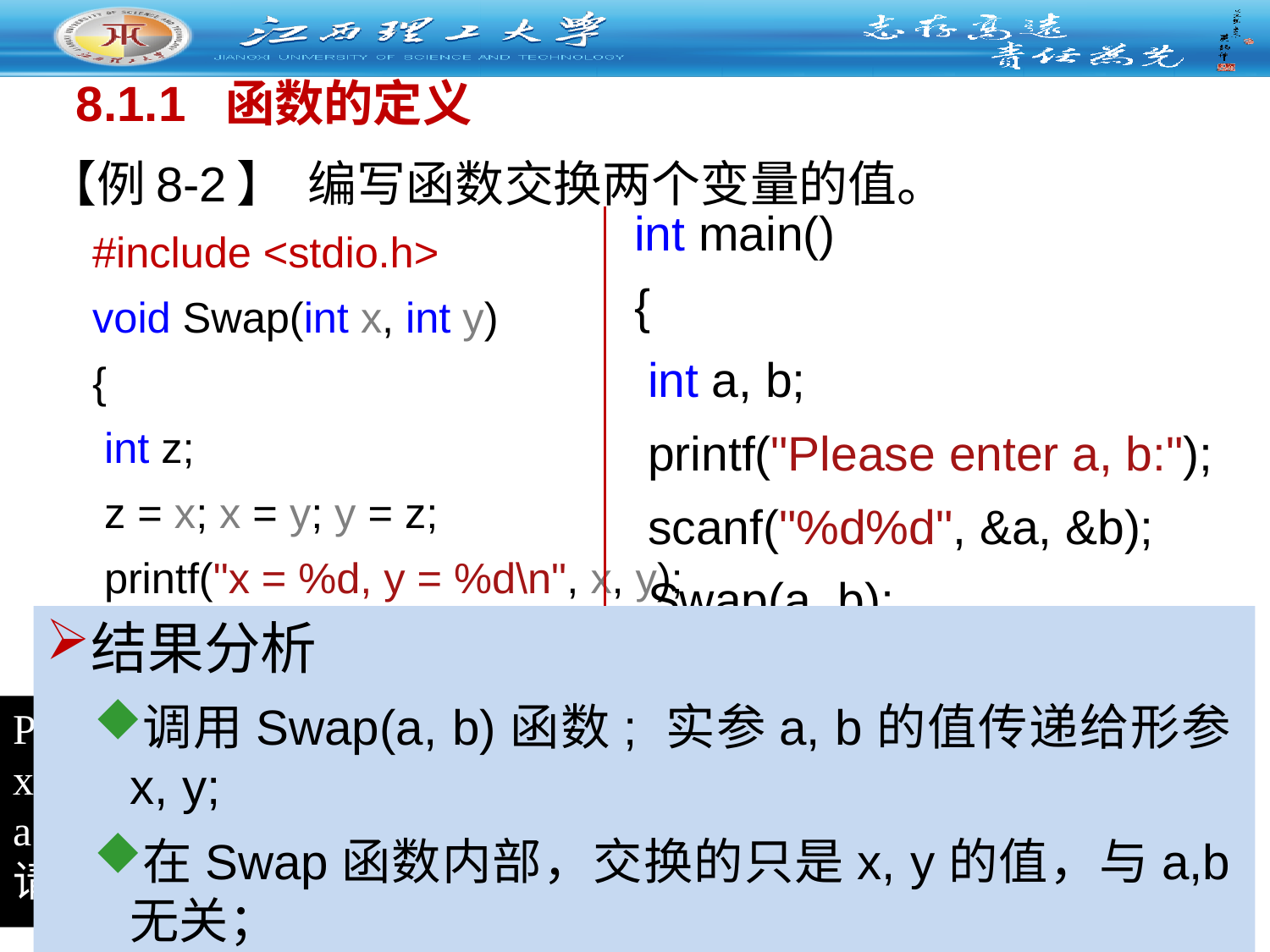

8.1.1  函数的定义
【例8-2】  编写函数交换两个变量的值。
#include <stdio.h>
void Swap(int x, int y)
{
 int z;
 z = x; x = y; y = z;
 printf("x = %d, y = %d\n", x, y);
}
int main()
{
 int a, b;
 printf("Please enter a, b:");
 scanf("%d%d", &a, &b);
 Swap(a, b);
 printf("a = %d, b = %d\n", a, b);
 return 0;
}
结果分析
调用Swap(a, b)函数; 实参a, b的值传递给形参x, y;
在Swap函数内部，交换的只是x, y的值，与a,b无关；
调用函数时只是将实参的值传递给形参-值传递！

Please enter a, b:3 5
x = 5, y = 3
a = 3, b = 5
请按任意键继续. . .